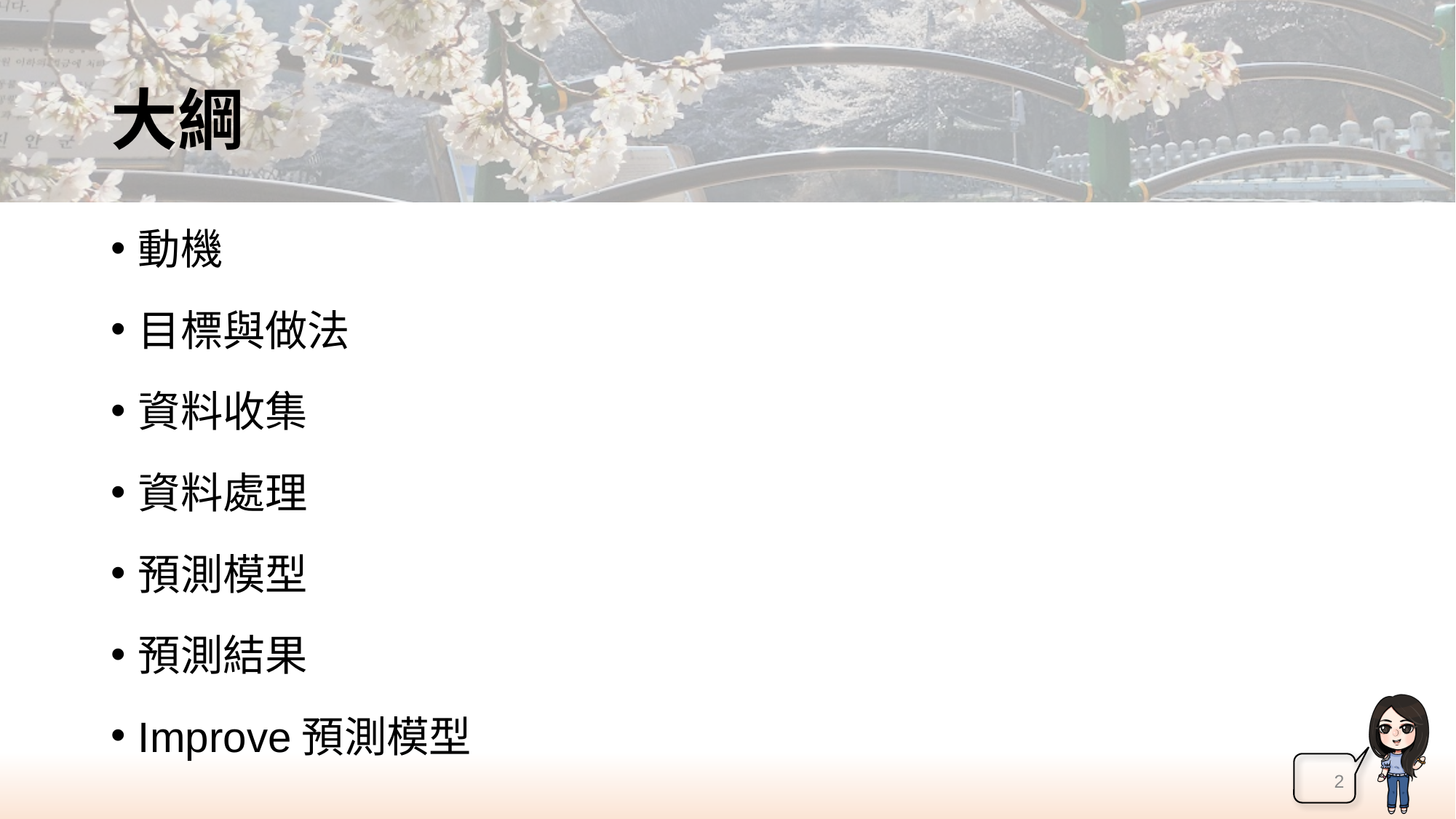

# 大綱
動機
目標與做法
資料收集
資料處理
預測模型
預測結果
Improve預測模型
2